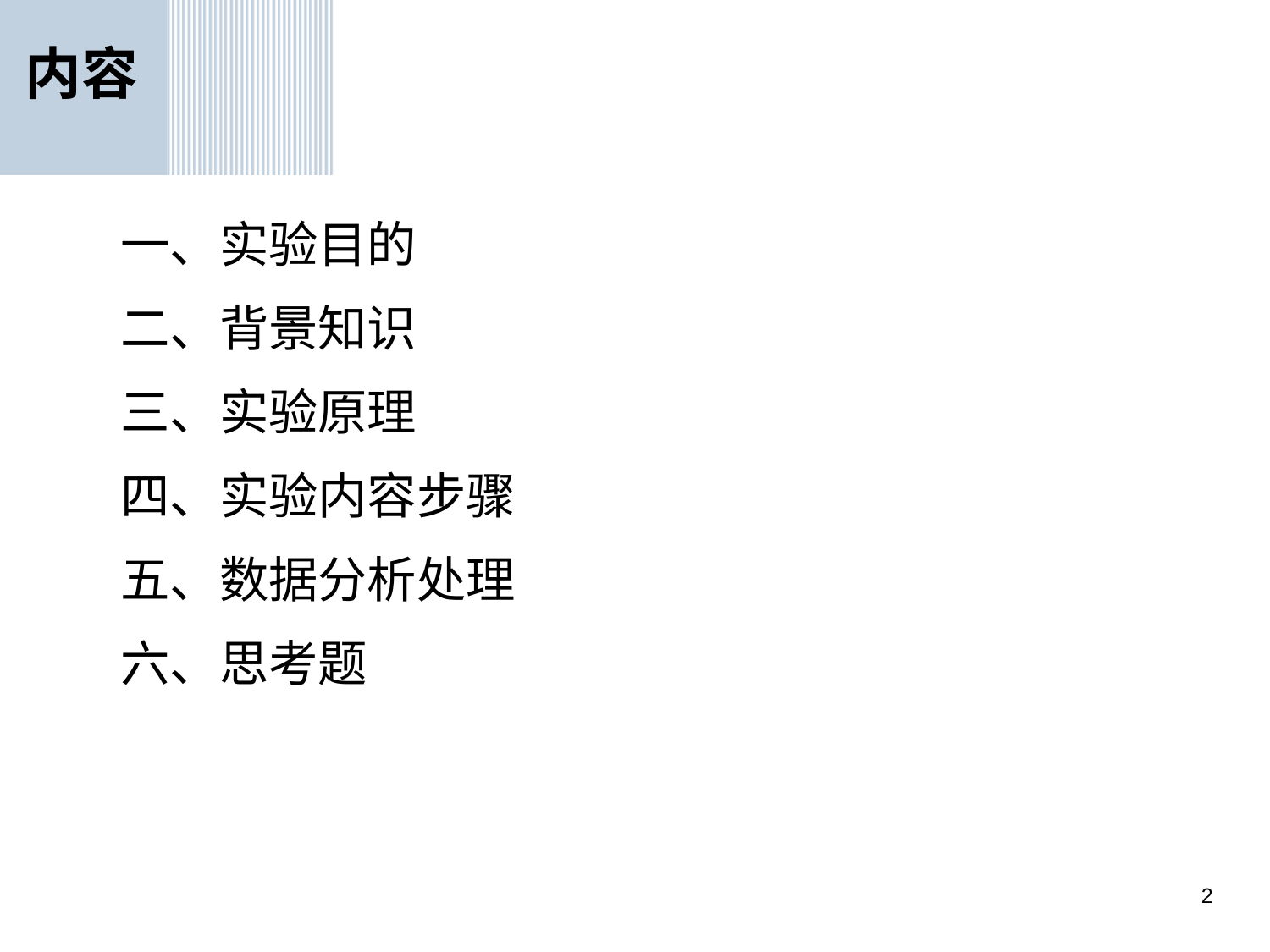

# 内容
一、实验目的
二、背景知识
三、实验原理
四、实验内容步骤
五、数据分析处理
六、思考题